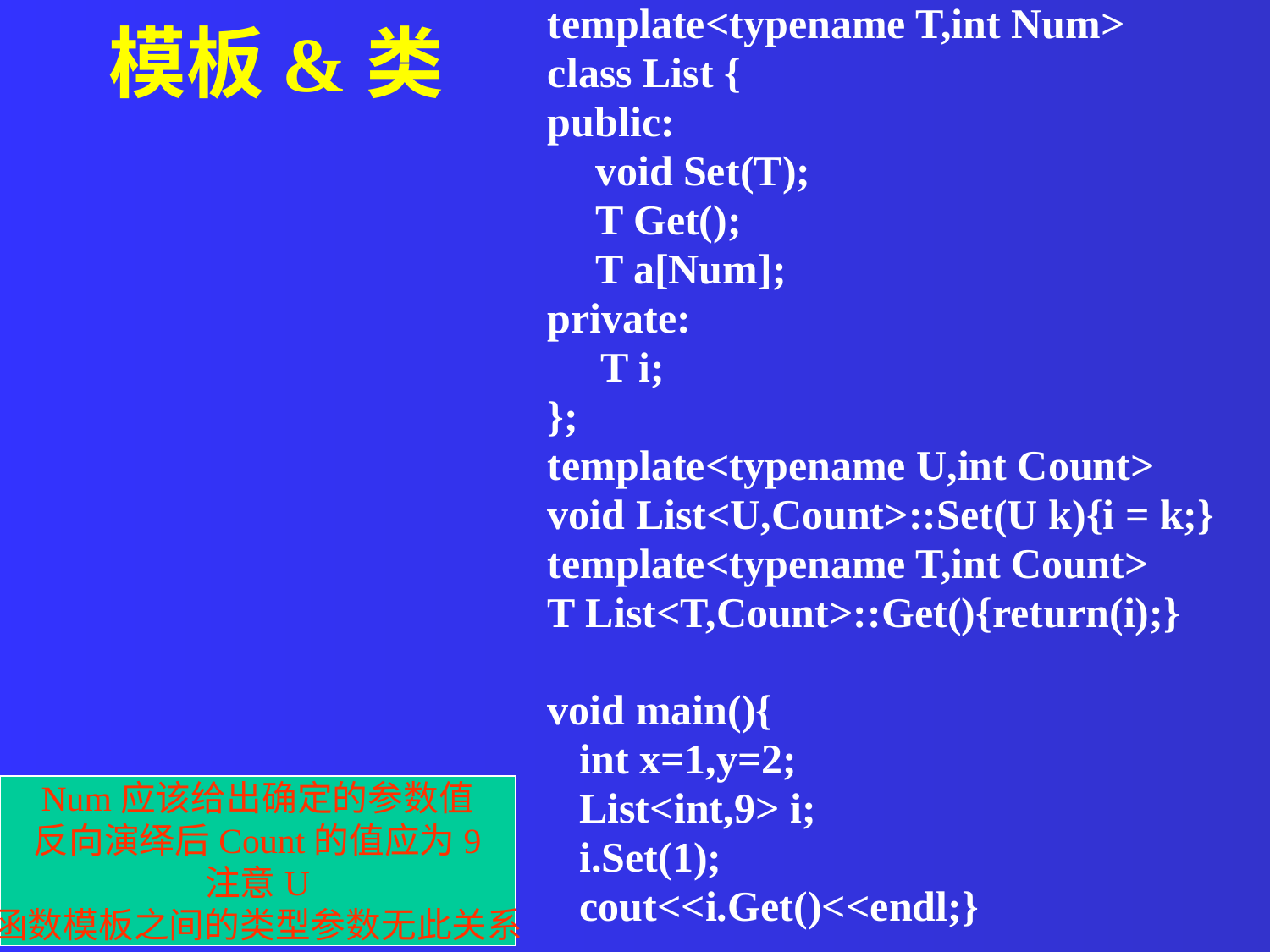

template<typename T,int Num>
class List {
public:
	void Set(T);
	T Get();
	T a[Num];
private:
     T i;
};
template<typename U,int Count>
void List<U,Count>::Set(U k){i = k;}
template<typename T,int Count>
T List<T,Count>::Get(){return(i);}

void main(){
   int x=1,y=2;
   List<int,9> i;
   i.Set(1);
   cout<<i.Get()<<endl;}
模板&类
Num应该给出确定的参数值
反向演绎后Count的值应为9
注意U
函数模板之间的类型参数无此关系